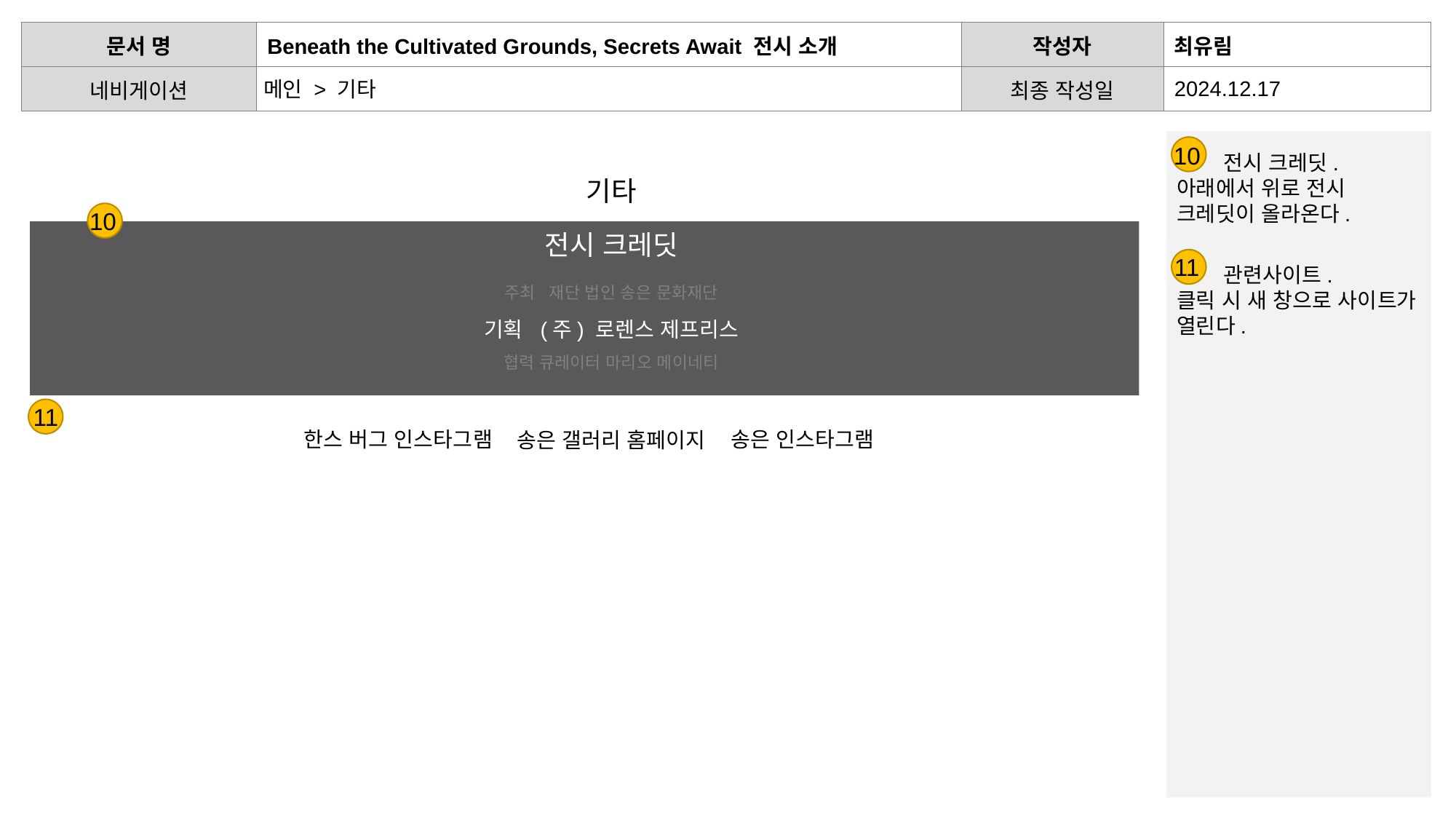

메인 > 기타
10

       전시 크레딧.
아래에서 위로 전시 크레딧이 올라온다.
기타
10

전시 크레딧
11

       관련사이트.
클릭 시 새 창으로 사이트가 열린다.
주최   재단 법인 송은 문화재단
기획  (주) 로렌스 제프리스
협력 큐레이터 마리오 메이네티
11

송은 인스타그램
한스 버그 인스타그램
송은 갤러리 홈페이지